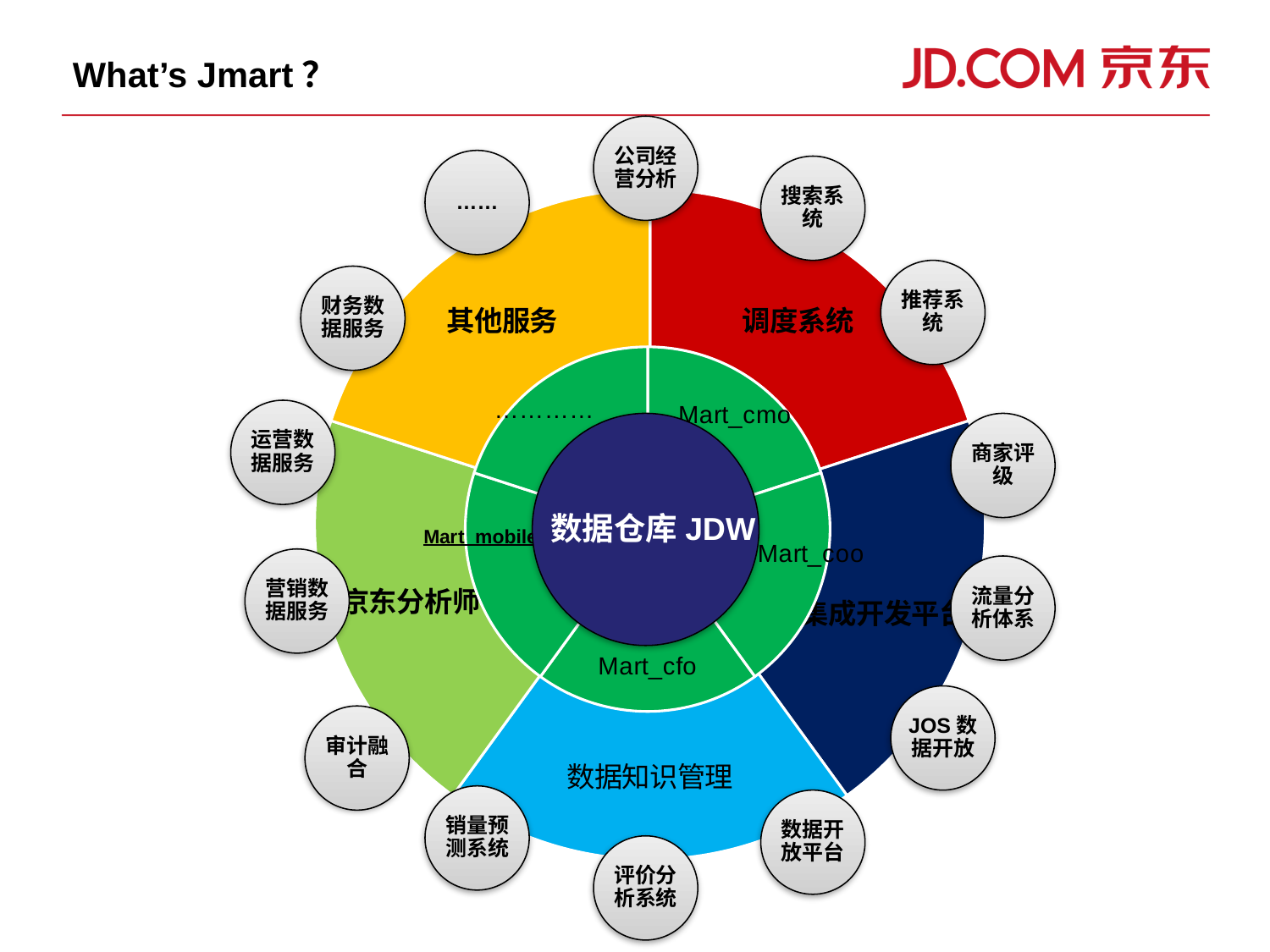

What’s Jmart？

公司经营分析

……

搜索系统

### Chart

| Category | 销售额 |
|---|---|
| 调度系统 | 2.0 |
| 集成开发平台 | 2.0 |
| 元数据管理 | 2.0 |
| 京东分析师 | 2.0 |
| 其他服务 | 2.0 |

### Chart

| Category | 销售额 |
|---|---|
| CMO集市 | 2.0 |
| COO集市 | 2.0 |
| CFO集市 | 2.0 |
| BDA集市 | 2.0 |
| MOBILE集市 | 2.0 |
推荐系统

财务数据服务

运营数据服务

商家评级
数据仓库JDW

营销数据服务

流量分析体系

JOS数据开放

审计融合

销量预测系统

数据开放平台

评价分析系统